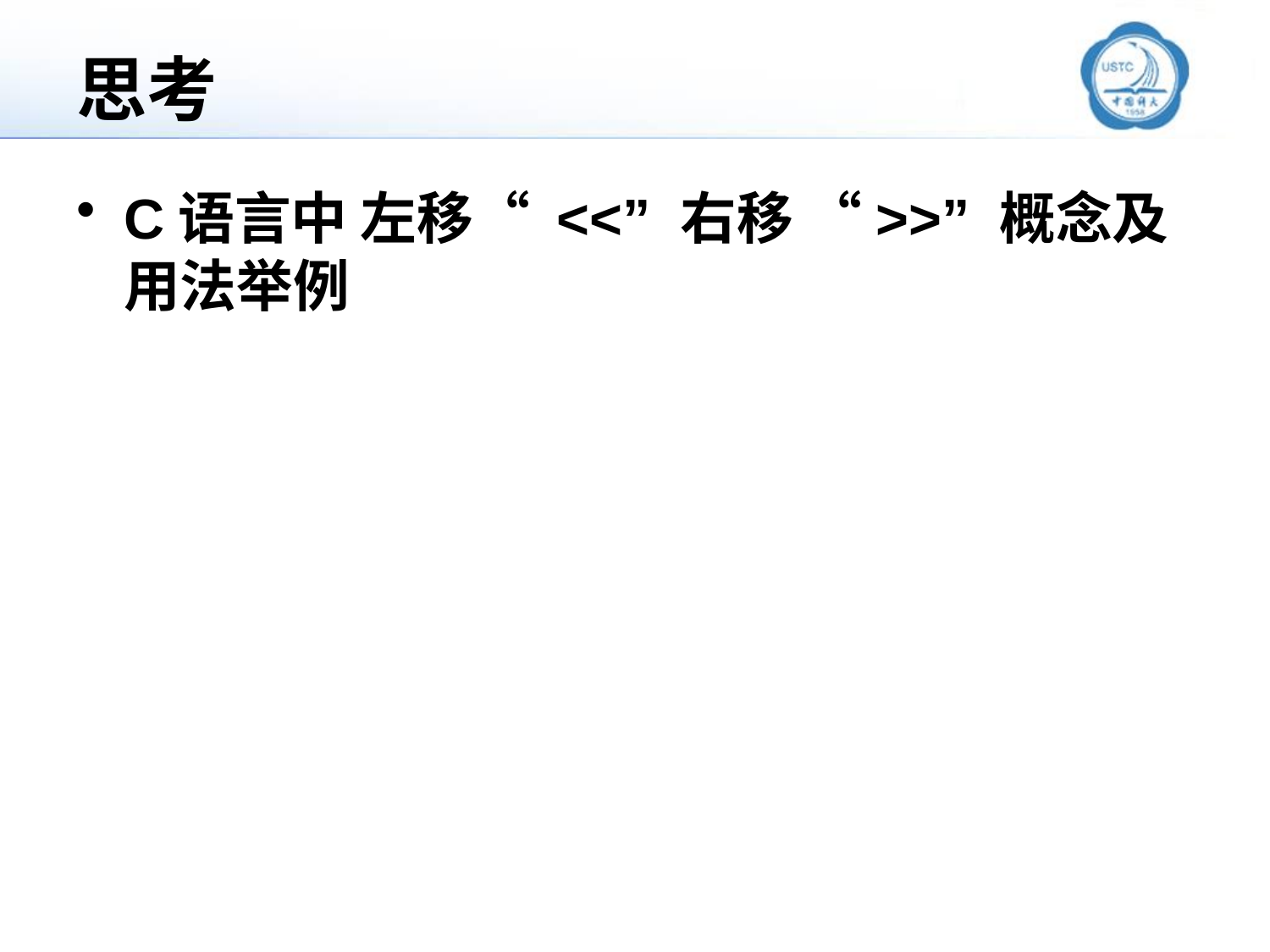

# 思考
C语言中 左移“ <<” 右移 “>>” 概念及用法举例